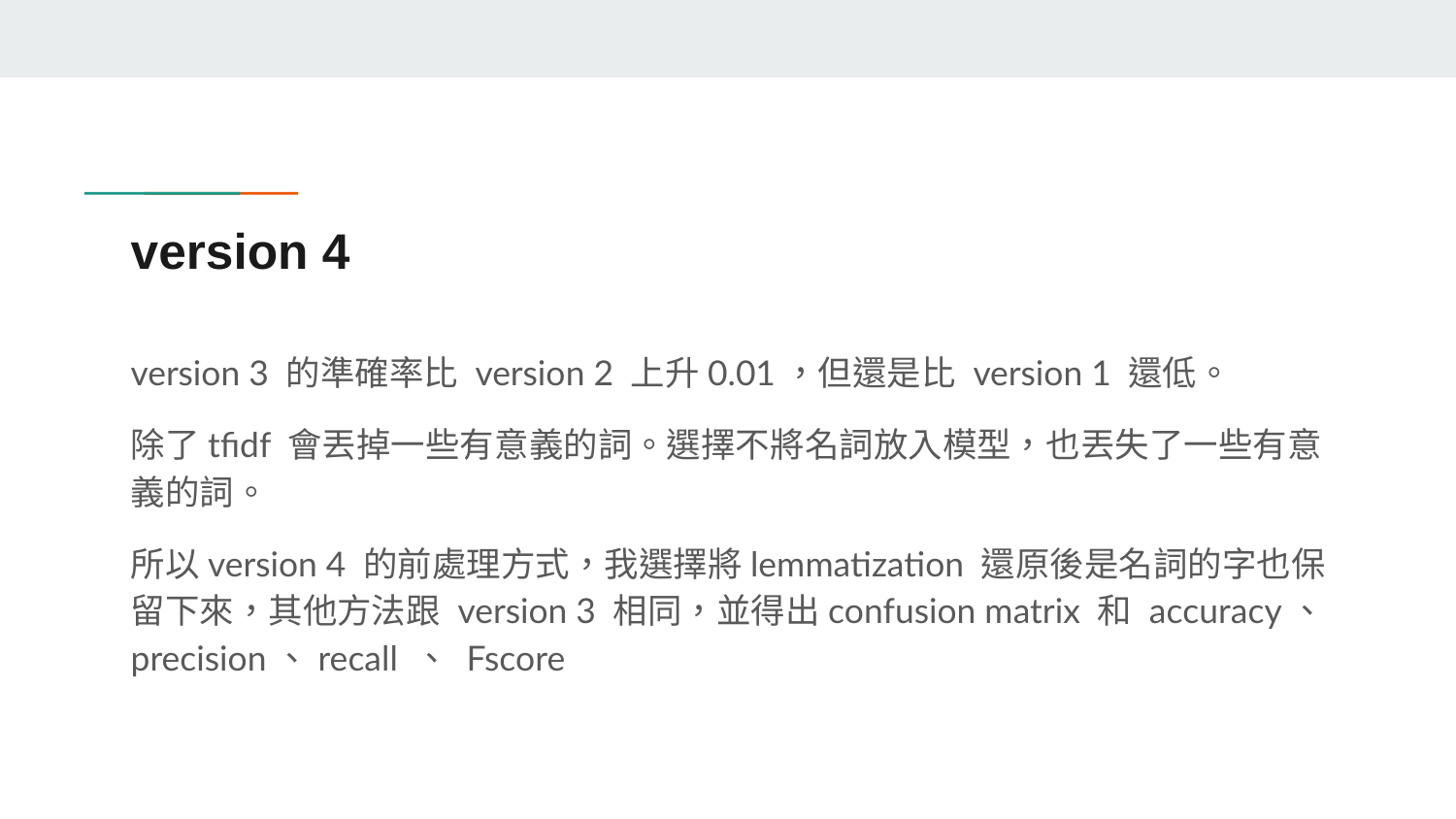

# version 4
version 3 的準確率比 version 2 上升0.01，但還是比 version 1 還低。
除了tfidf 會丟掉一些有意義的詞。選擇不將名詞放入模型，也丟失了一些有意義的詞。
所以version 4 的前處理方式，我選擇將lemmatization 還原後是名詞的字也保留下來，其他方法跟 version 3 相同，並得出confusion matrix 和 accuracy、 precision、recall 、 Fscore